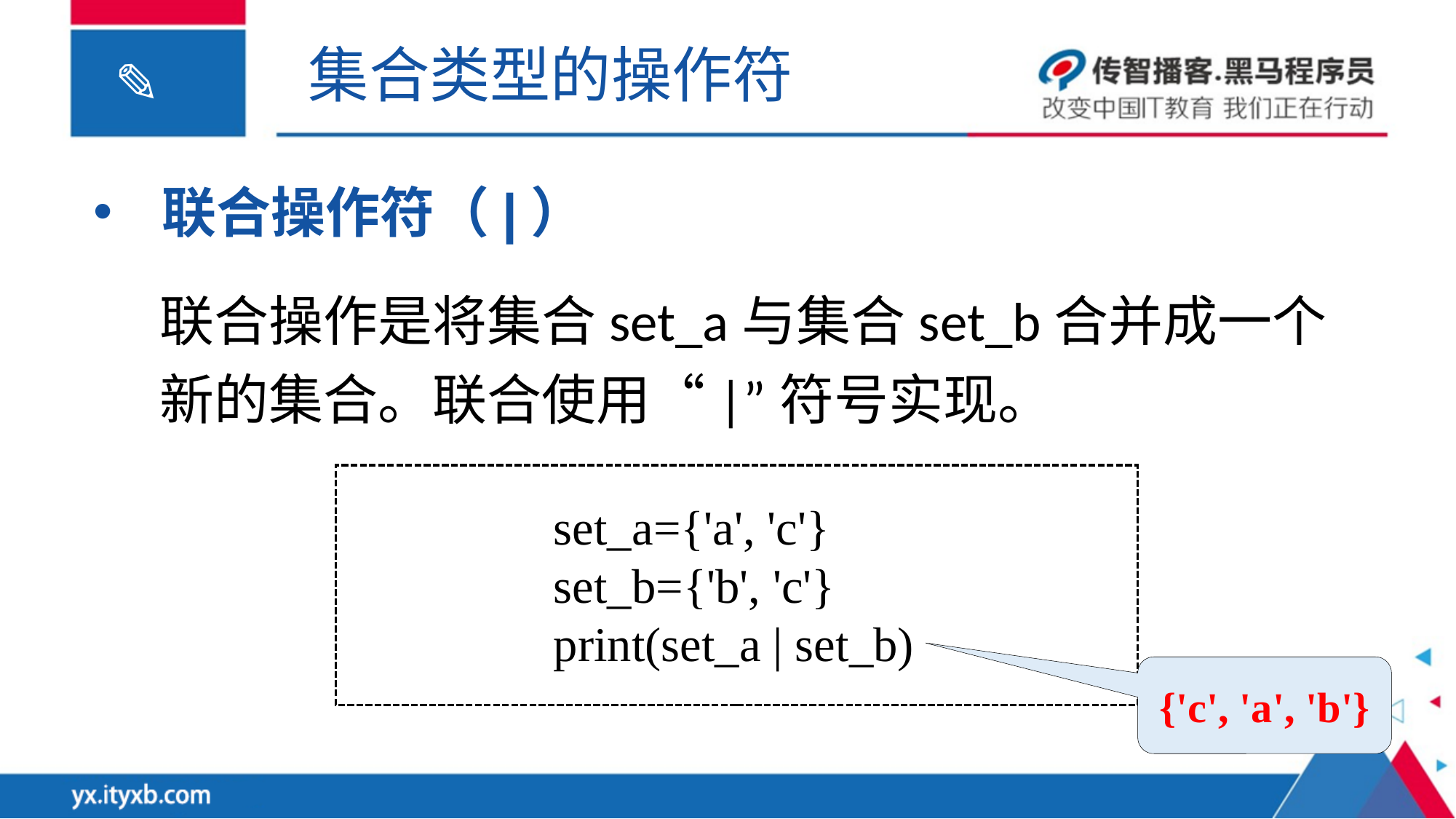

集合类型的操作符
联合操作符（|）
联合操作是将集合set_a与集合set_b合并成一个新的集合。联合使用“|”符号实现。

set_a={'a', 'c'}
set_b={'b', 'c'}
print(set_a | set_b)
{'c', 'a', 'b'}